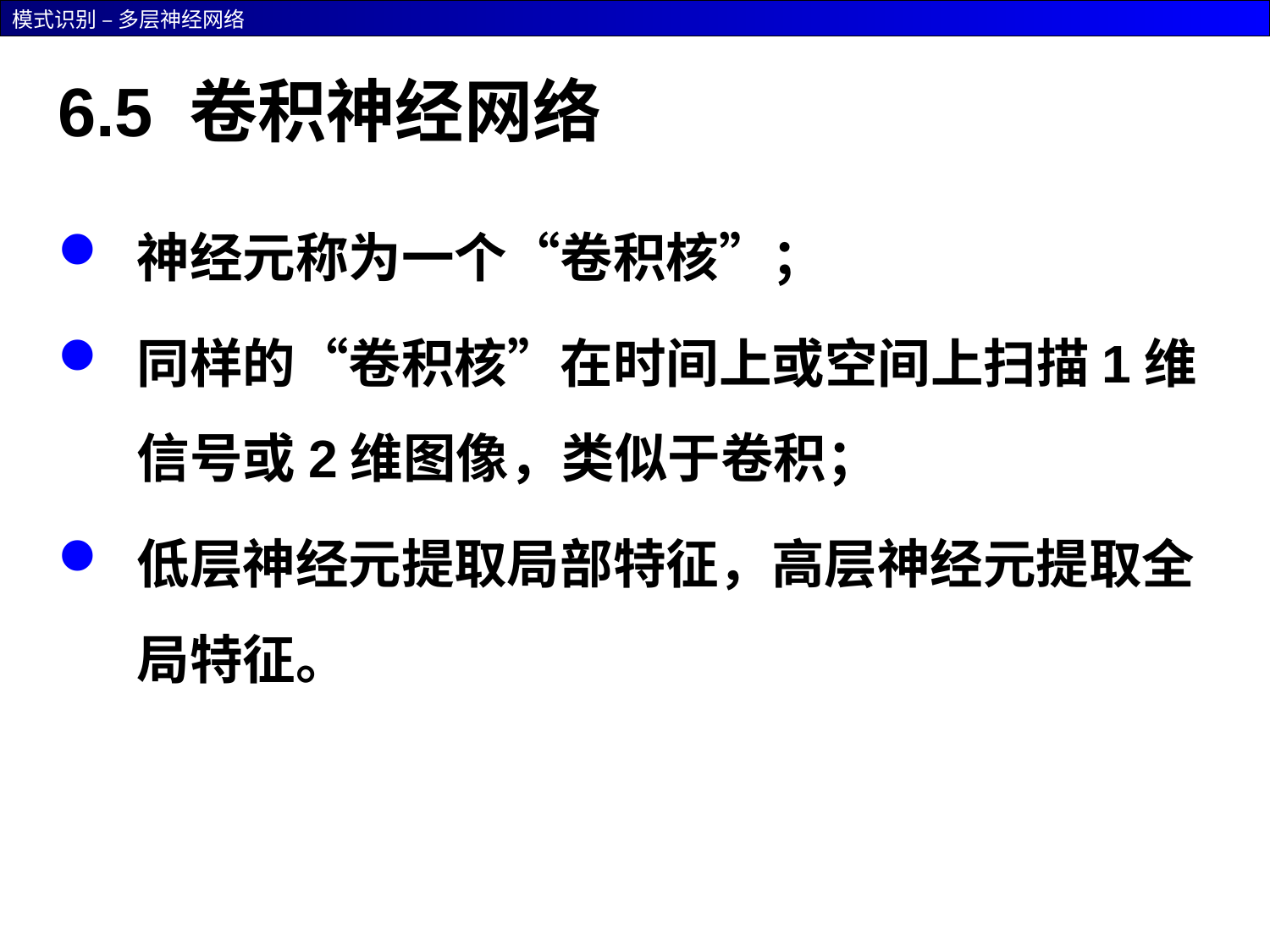

# 6.5 卷积神经网络
神经元称为一个“卷积核”；
同样的“卷积核”在时间上或空间上扫描1维信号或2维图像，类似于卷积；
低层神经元提取局部特征，高层神经元提取全局特征。